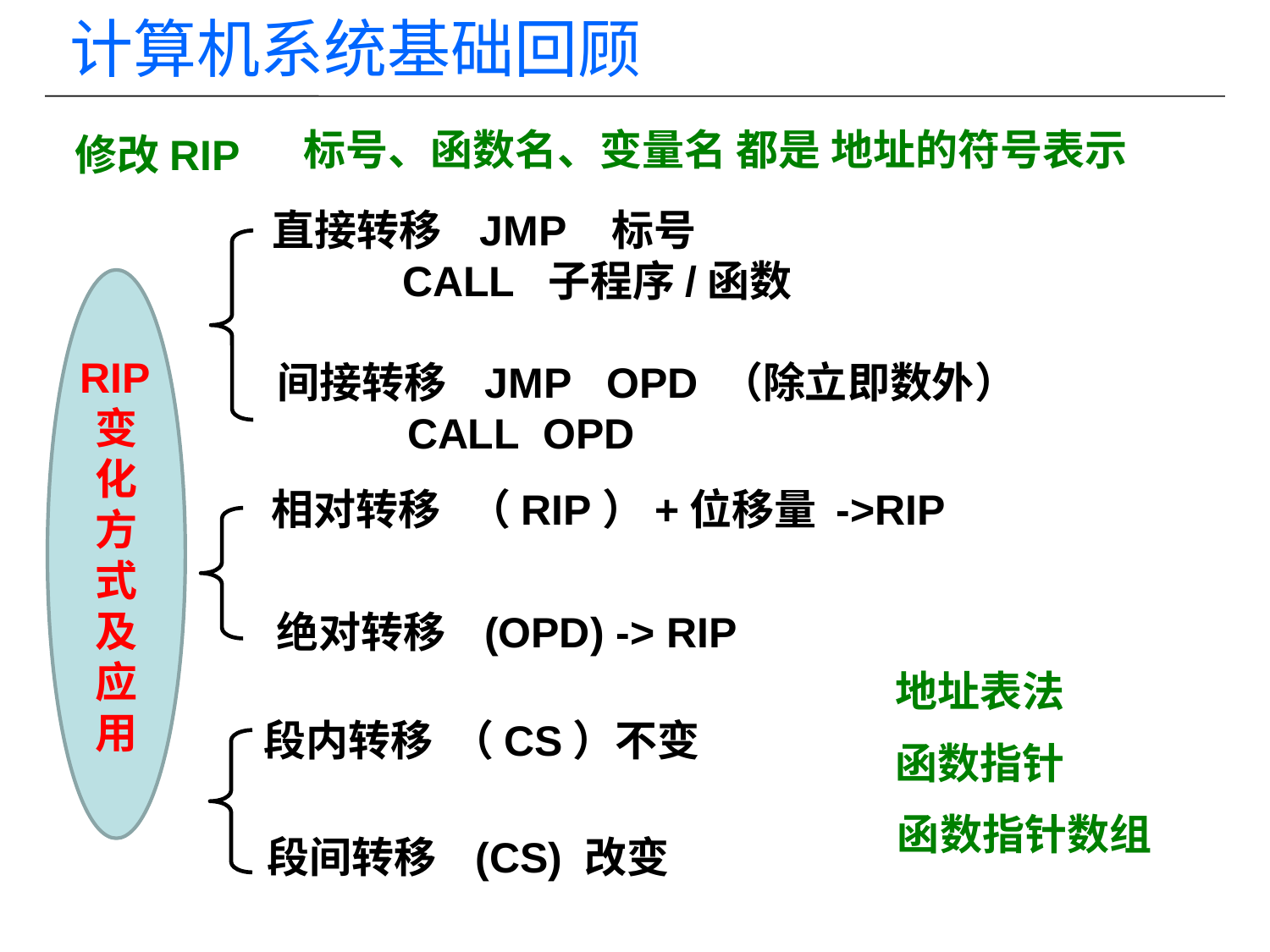

计算机系统基础回顾
标号、函数名、变量名 都是 地址的符号表示
修改RIP
直接转移   JMP   标号
           CALL  子程序/函数

RIP变化方式及应用
间接转移   JMP   OPD （除立即数外）
           CALL  OPD
相对转移   （RIP）+位移量 ->RIP

绝对转移   (OPD) -> RIP
地址表法
函数指针
段内转移  （CS）不变

函数指针数组
段间转移   (CS) 改变